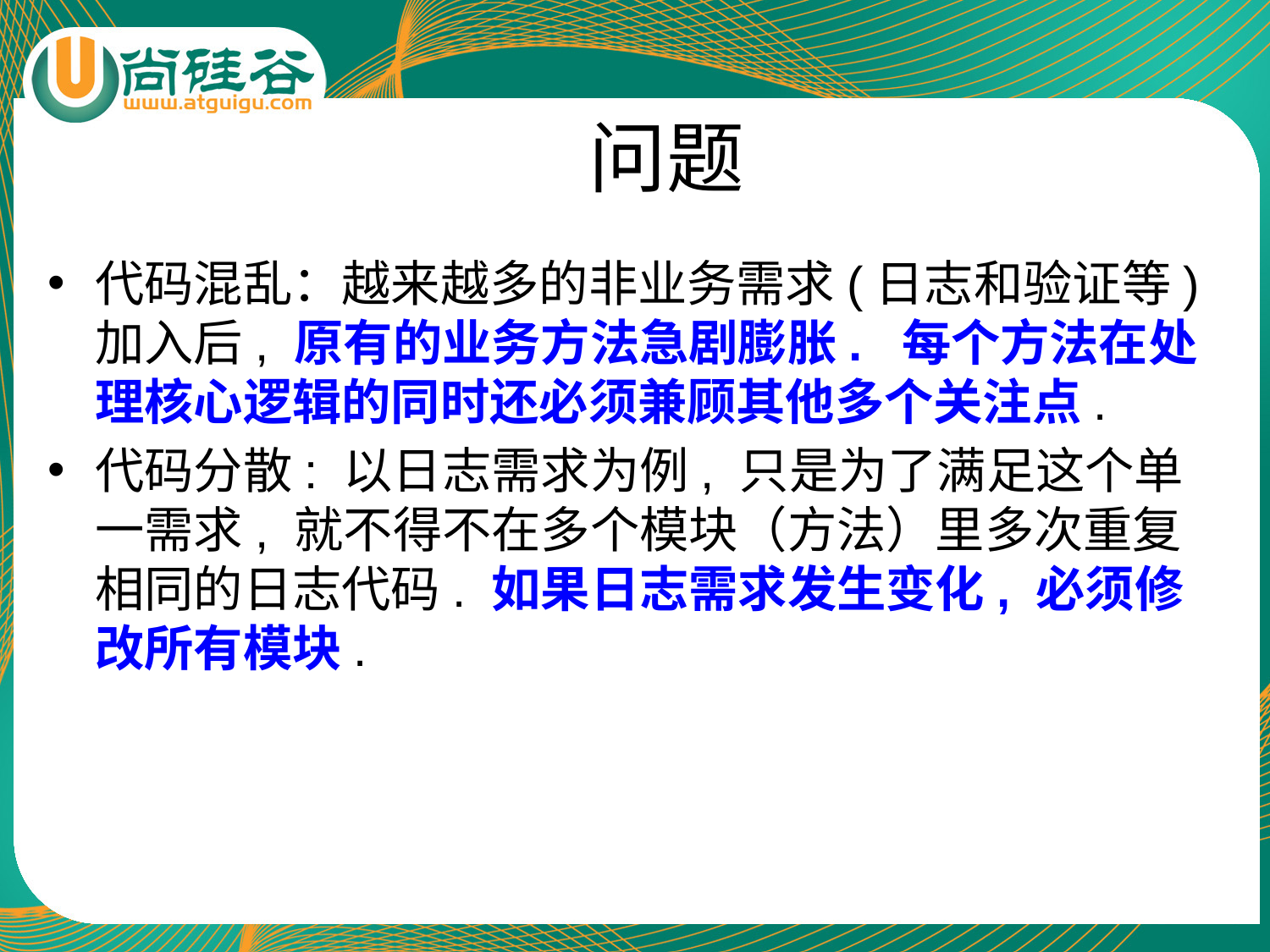

# 问题
代码混乱：越来越多的非业务需求(日志和验证等)加入后, 原有的业务方法急剧膨胀.  每个方法在处理核心逻辑的同时还必须兼顾其他多个关注点.
代码分散: 以日志需求为例, 只是为了满足这个单一需求, 就不得不在多个模块（方法）里多次重复相同的日志代码. 如果日志需求发生变化, 必须修改所有模块.